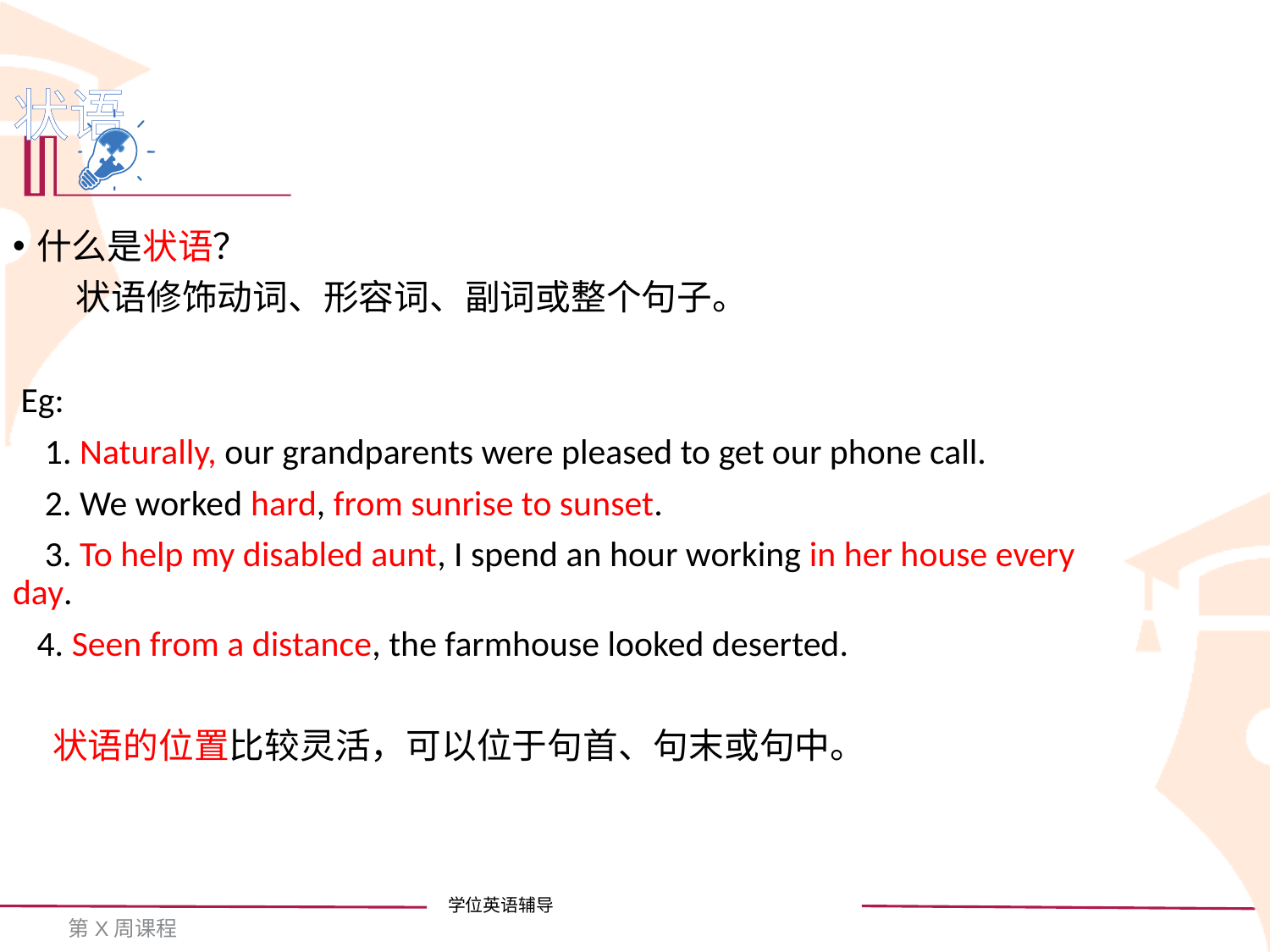

状语

什么是状语？
       状语修饰动词、形容词、副词或整个句子。

 Eg:
    1. Naturally, our grandparents were pleased to get our phone call.
    2. We worked hard, from sunrise to sunset.
    3. To help my disabled aunt, I spend an hour working in her house every day.
   4. Seen from a distance, the farmhouse looked deserted.

    状语的位置比较灵活，可以位于句首、句末或句中。